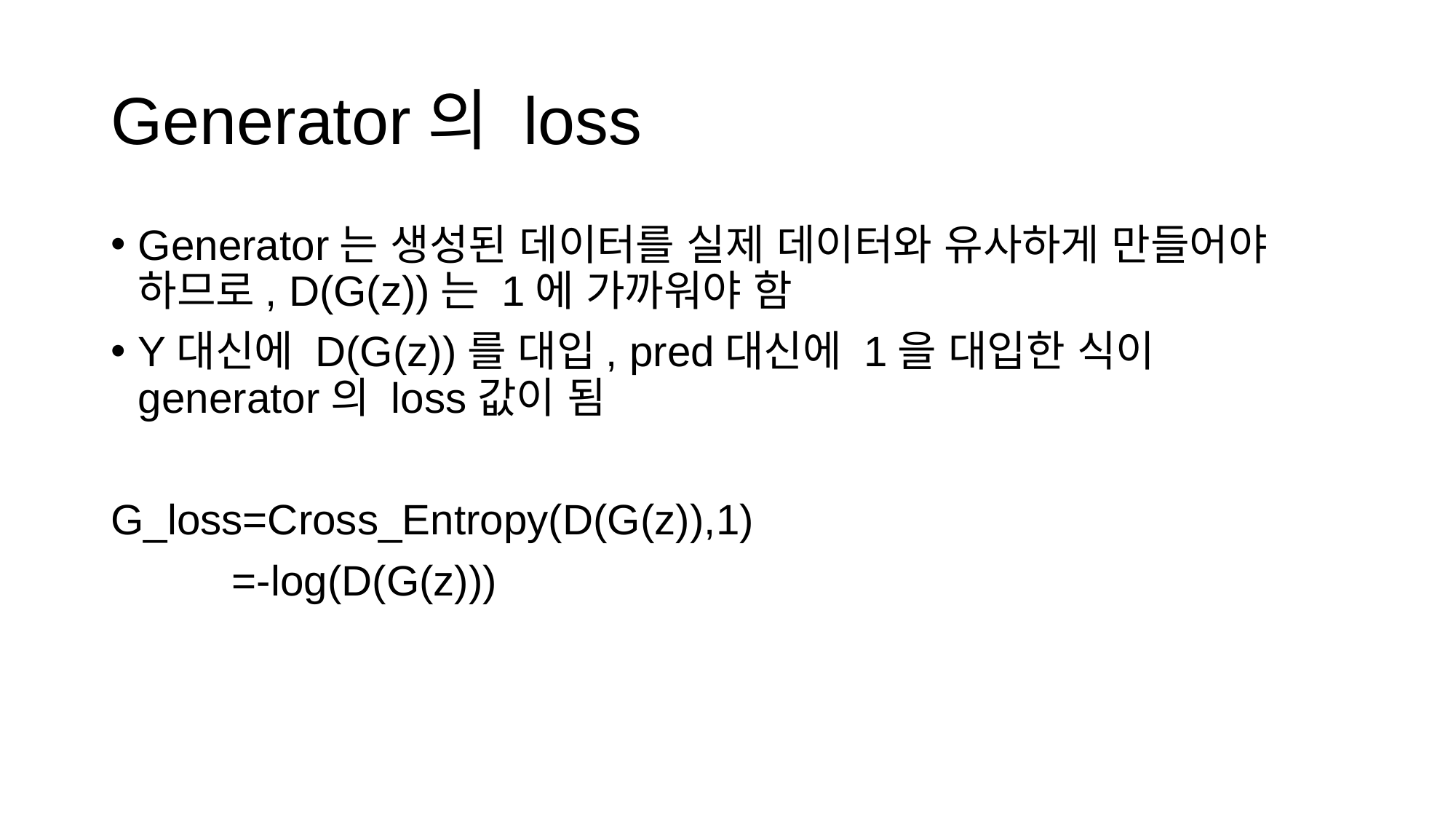

# Generator의 loss
Generator는 생성된 데이터를 실제 데이터와 유사하게 만들어야 하므로, D(G(z))는 1에 가까워야 함
Y대신에 D(G(z))를 대입, pred대신에 1을 대입한 식이 generator의 loss값이 됨

G_loss=Cross_Entropy(D(G(z)),1)
	 =-log(D(G(z)))